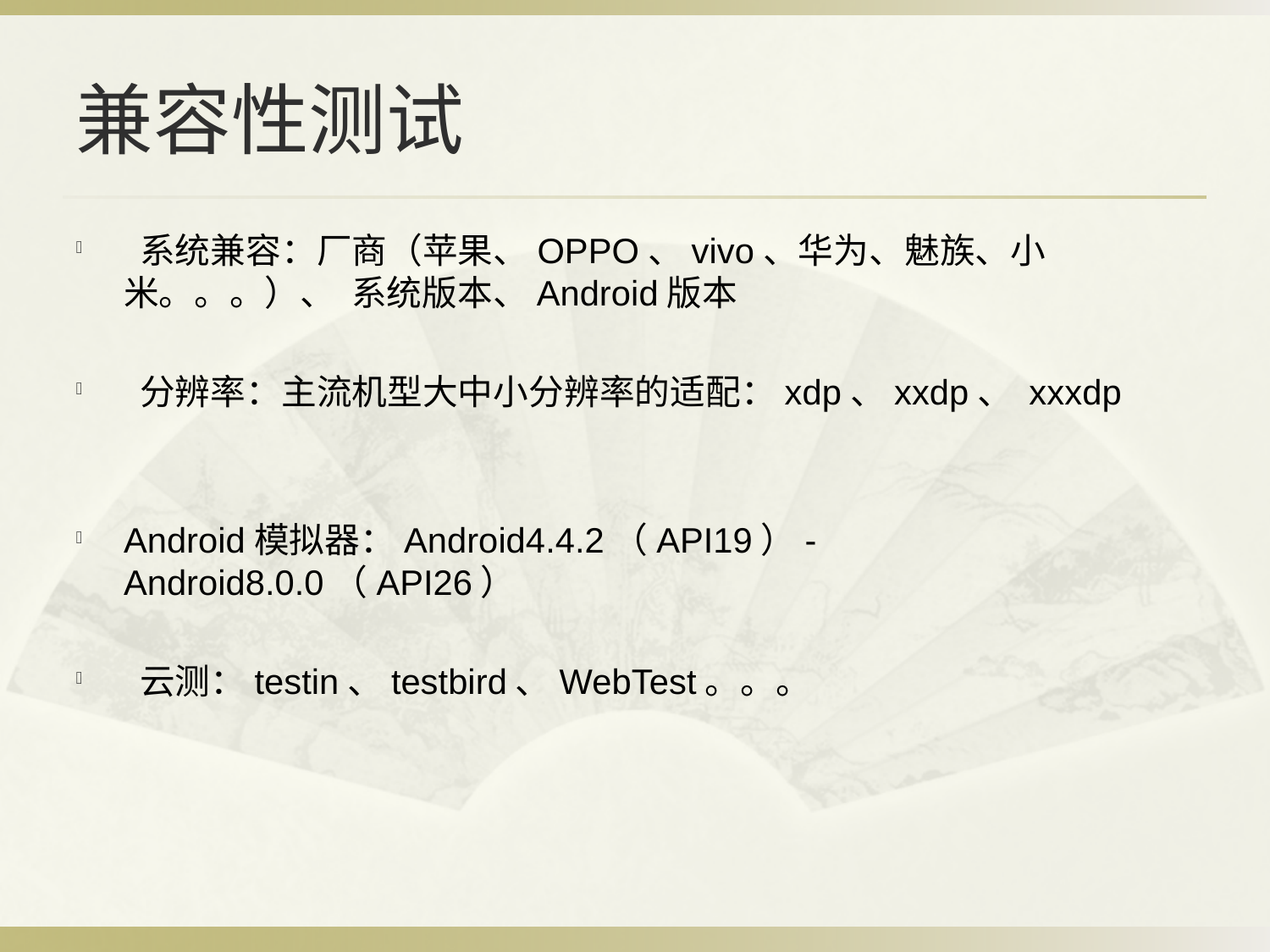

# 兼容性测试
 系统兼容：厂商（苹果、OPPO、vivo、华为、魅族、小米。。。）、  系统版本、Android版本

 分辨率：主流机型大中小分辨率的适配：xdp、xxdp、 xxxdp

Android模拟器：Android4.4.2（API19）- Android8.0.0（API26）

 云测：testin、testbird、WebTest。。。